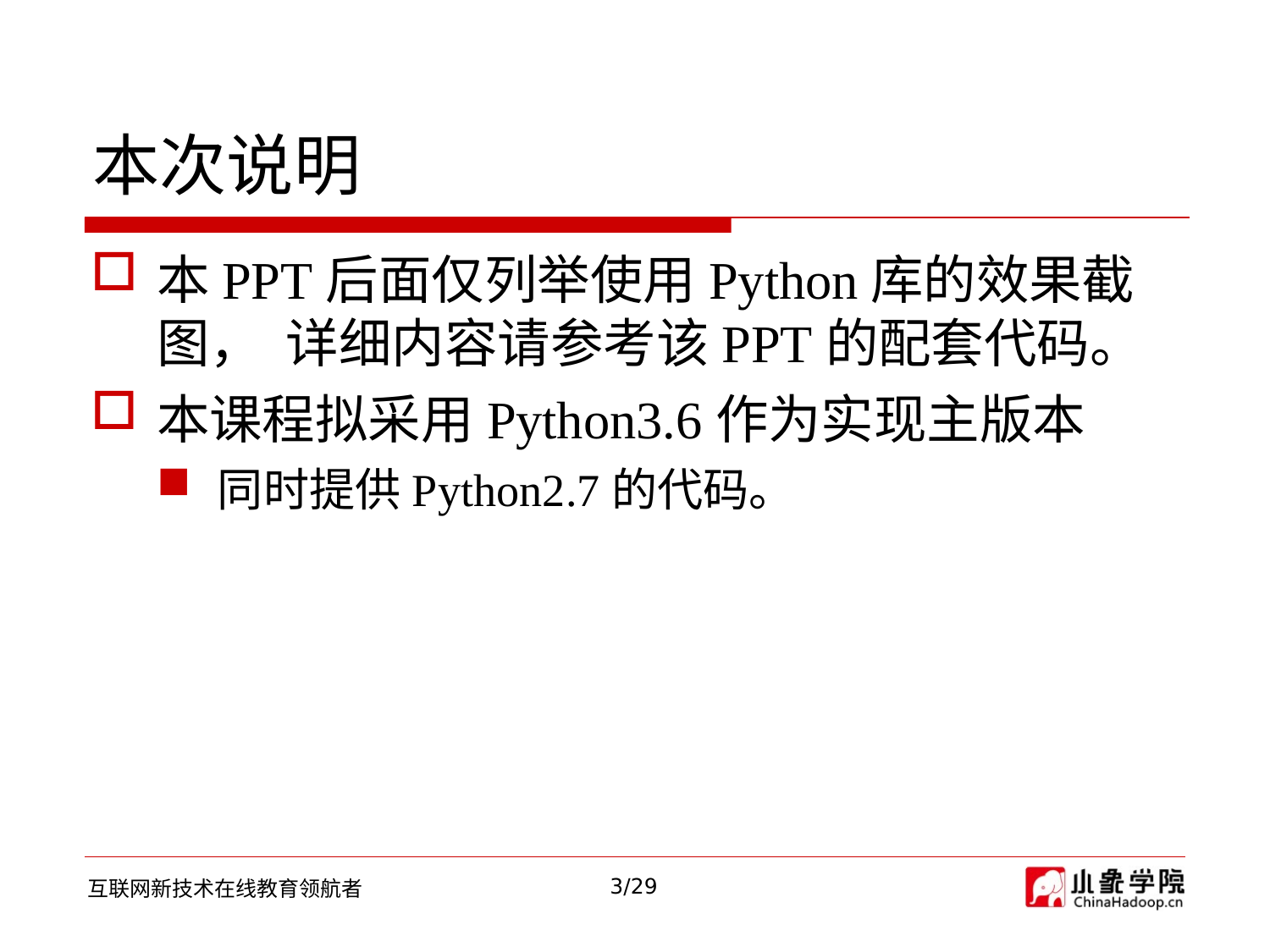

# 本次说明

本PPT后面仅列举使用Python库的效果截图，  详细内容请参考该PPT的配套代码。
本课程拟采用Python3.6作为实现主版本
同时提供Python2.7的代码。

3/29
互联网新技术在线教育领航者